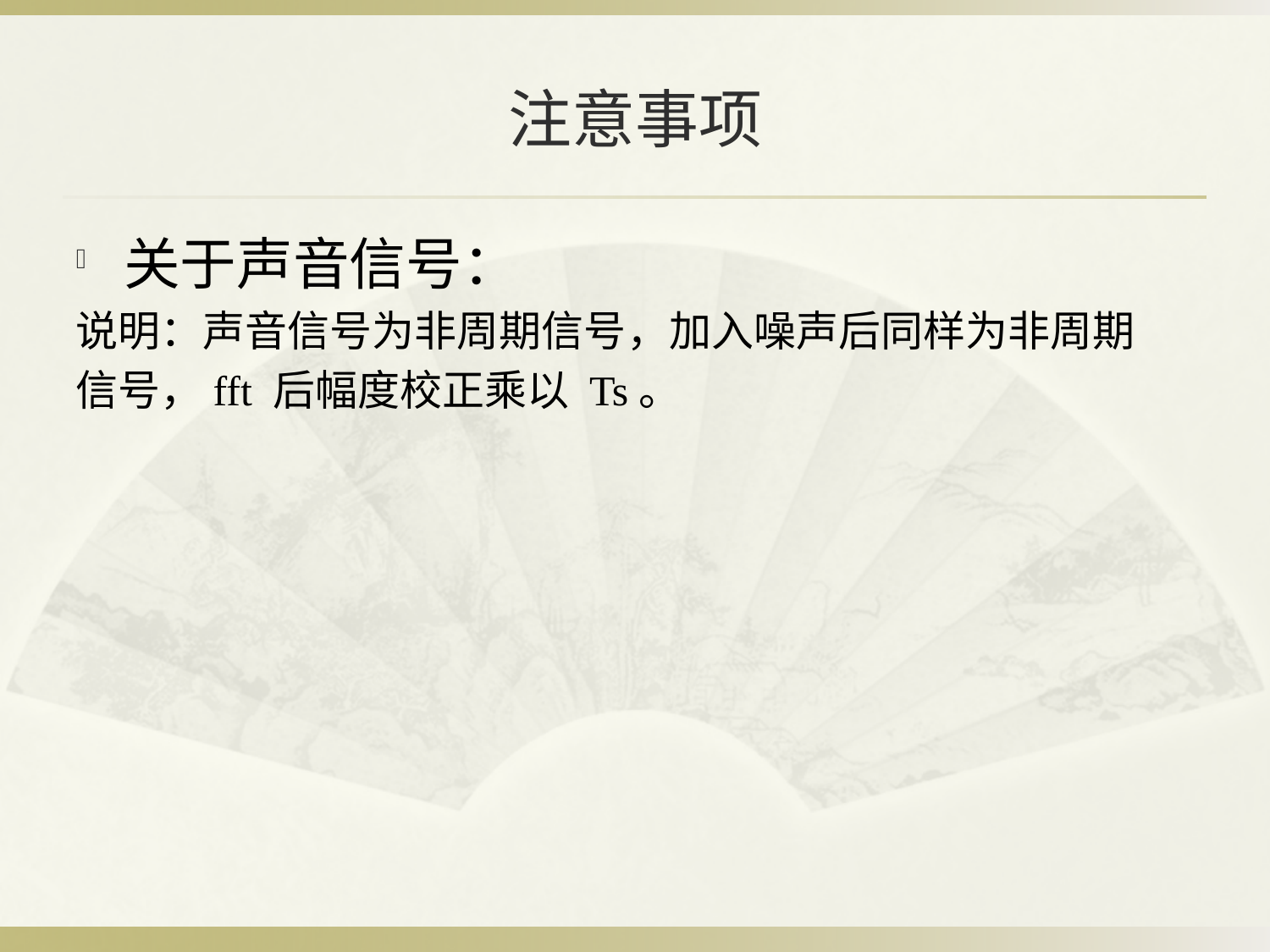

# 注意事项
关于声音信号：
说明：声音信号为非周期信号，加入噪声后同样为非周期
信号，fft 后幅度校正乘以 Ts。